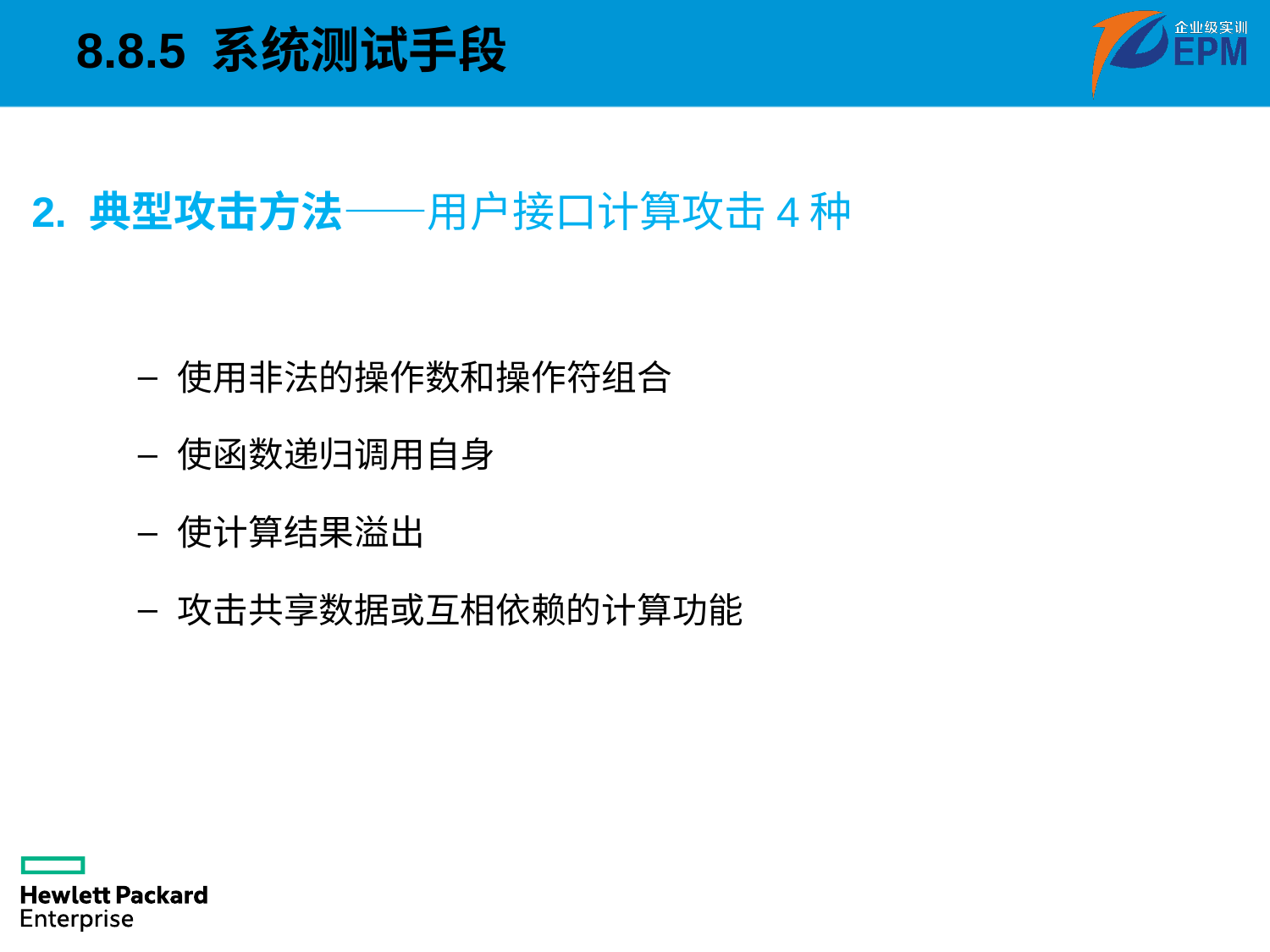

8.8.5 系统测试手段
2. 典型攻击方法——用户接口计算攻击4种
使用非法的操作数和操作符组合
使函数递归调用自身
使计算结果溢出
攻击共享数据或互相依赖的计算功能